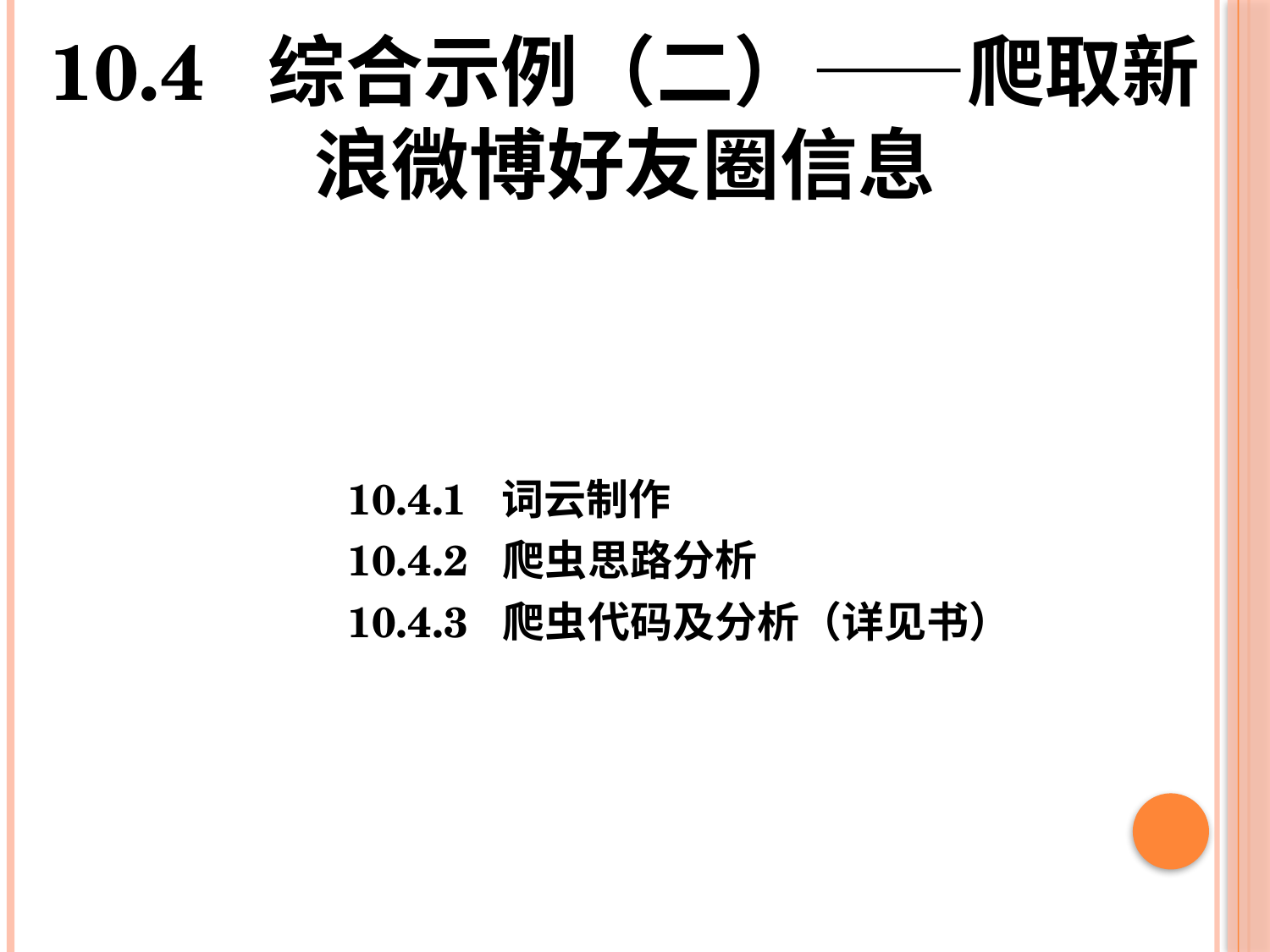

# 10.4  综合示例（二）——爬取新浪微博好友圈信息
10.4.1  词云制作
10.4.2  爬虫思路分析
10.4.3  爬虫代码及分析（详见书）